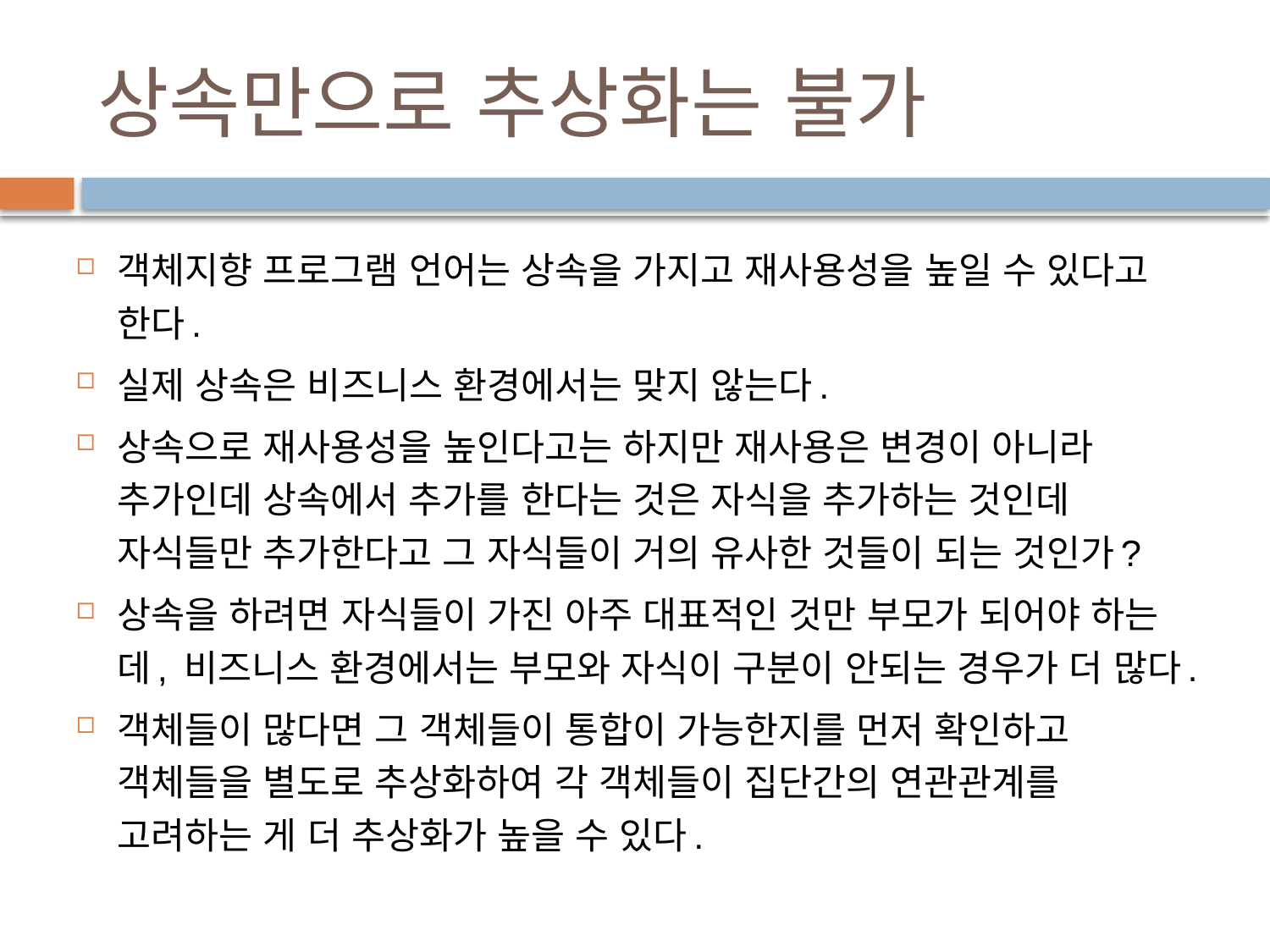

# 상속만으로 추상화는 불가
객체지향 프로그램 언어는 상속을 가지고 재사용성을 높일 수 있다고 한다.
실제 상속은 비즈니스 환경에서는 맞지 않는다.
상속으로 재사용성을 높인다고는 하지만 재사용은 변경이 아니라 추가인데 상속에서 추가를 한다는 것은 자식을 추가하는 것인데 자식들만 추가한다고 그 자식들이 거의 유사한 것들이 되는 것인가?
상속을 하려면 자식들이 가진 아주 대표적인 것만 부모가 되어야 하는데, 비즈니스 환경에서는 부모와 자식이 구분이 안되는 경우가 더 많다.
객체들이 많다면 그 객체들이 통합이 가능한지를 먼저 확인하고 객체들을 별도로 추상화하여 각 객체들이 집단간의 연관관계를 고려하는 게 더 추상화가 높을 수 있다.